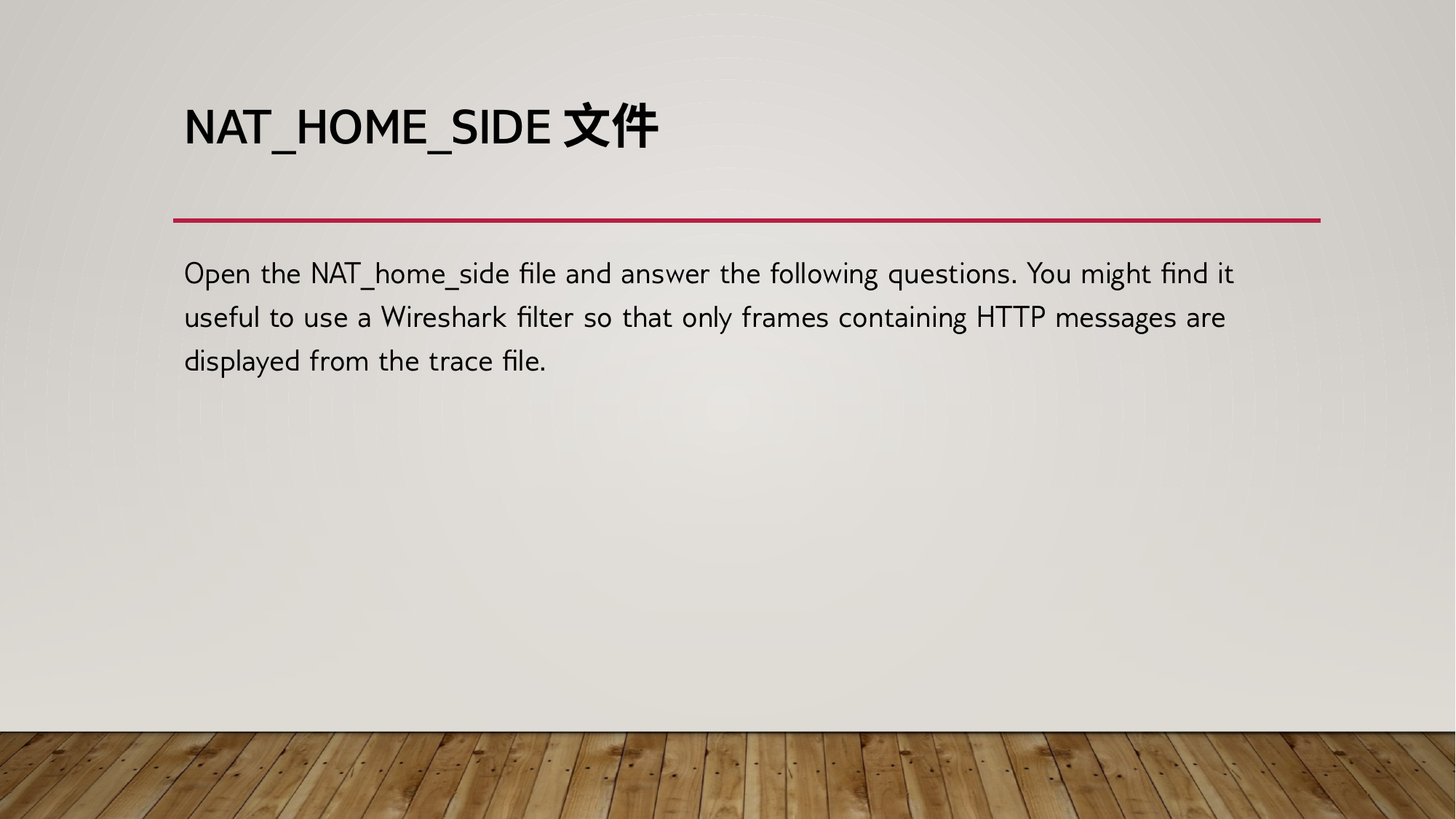

# NAT_home_side文件
Open the NAT_home_side file and answer the following questions. You might find it useful to use a Wireshark filter so that only frames containing HTTP messages are displayed from the trace file.